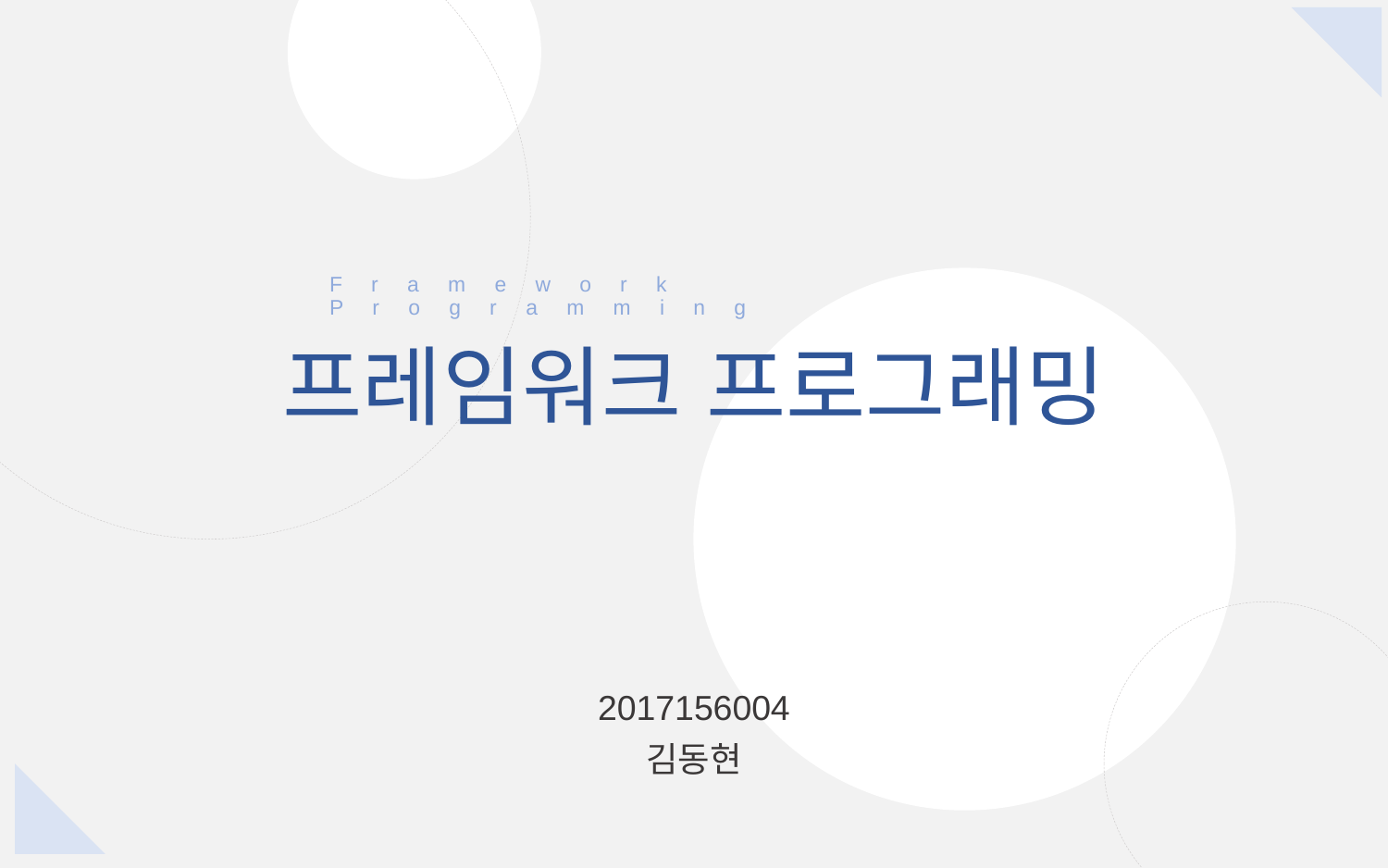

# 프레임워크 프로그래밍
Framework Programming

2017156004
김동현